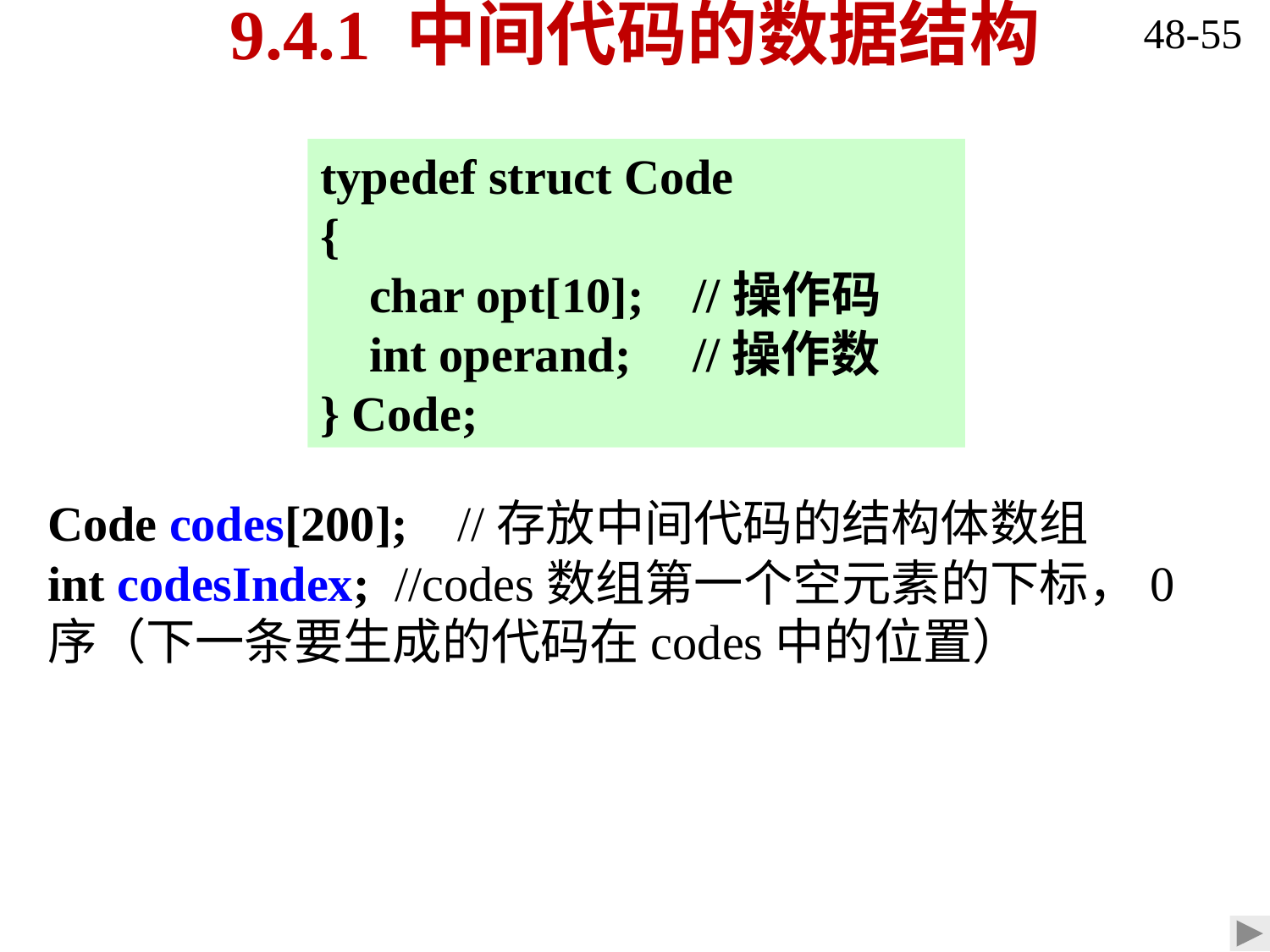

# 9.4.1 中间代码的数据结构
48-55
typedef struct Code
{
    char opt[10];    //操作码
    int operand;     //操作数
} Code;

Code codes[200];    //存放中间代码的结构体数组
int codesIndex;  //codes数组第一个空元素的下标，0序（下一条要生成的代码在codes中的位置）